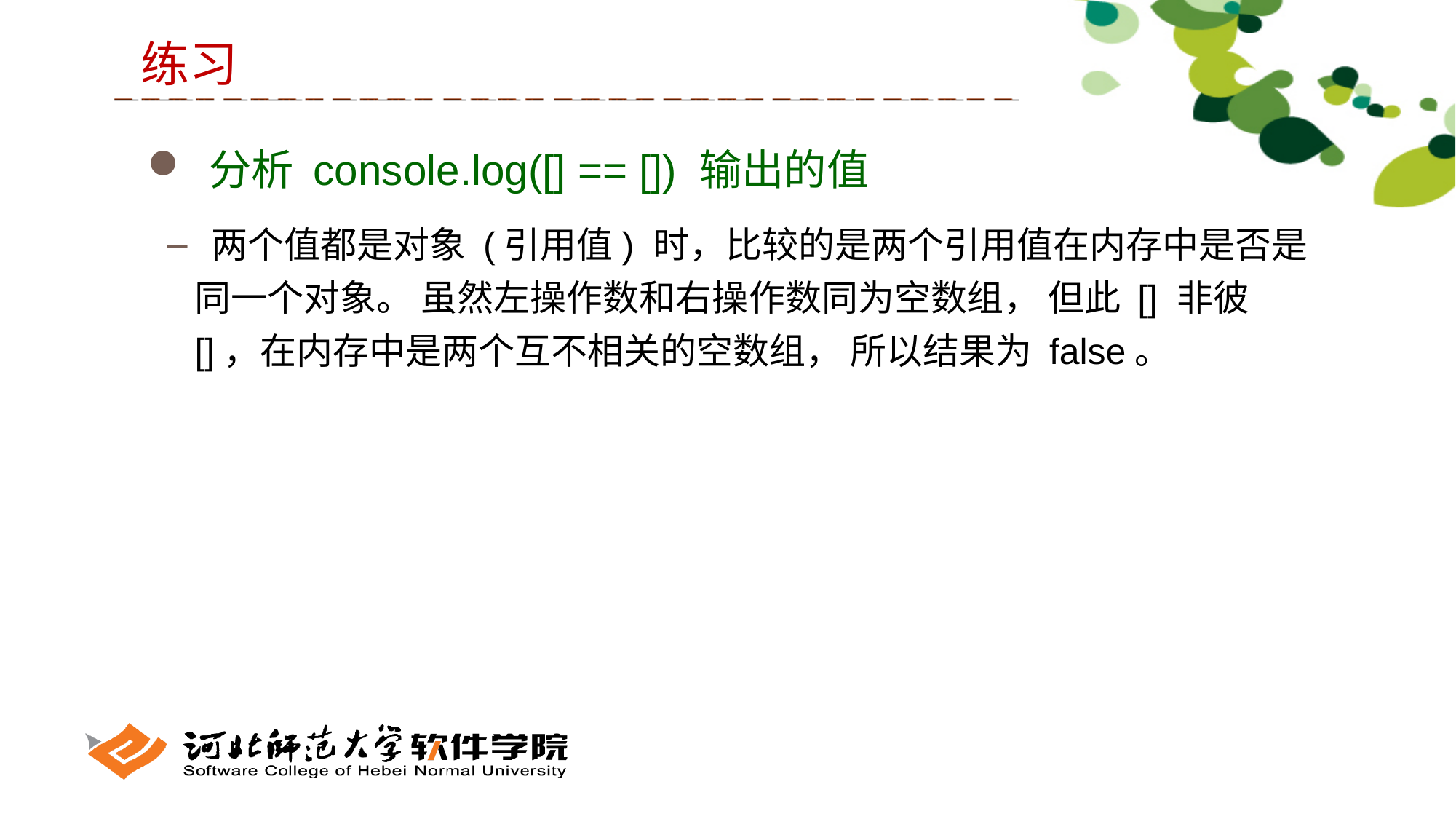

练习
 分析 console.log([] == []) 输出的值
 两个值都是对象 (引用值) 时，比较的是两个引用值在内存中是否是同一个对象。 虽然左操作数和右操作数同为空数组， 但此 [] 非彼 []，在内存中是两个互不相关的空数组， 所以结果为 false。